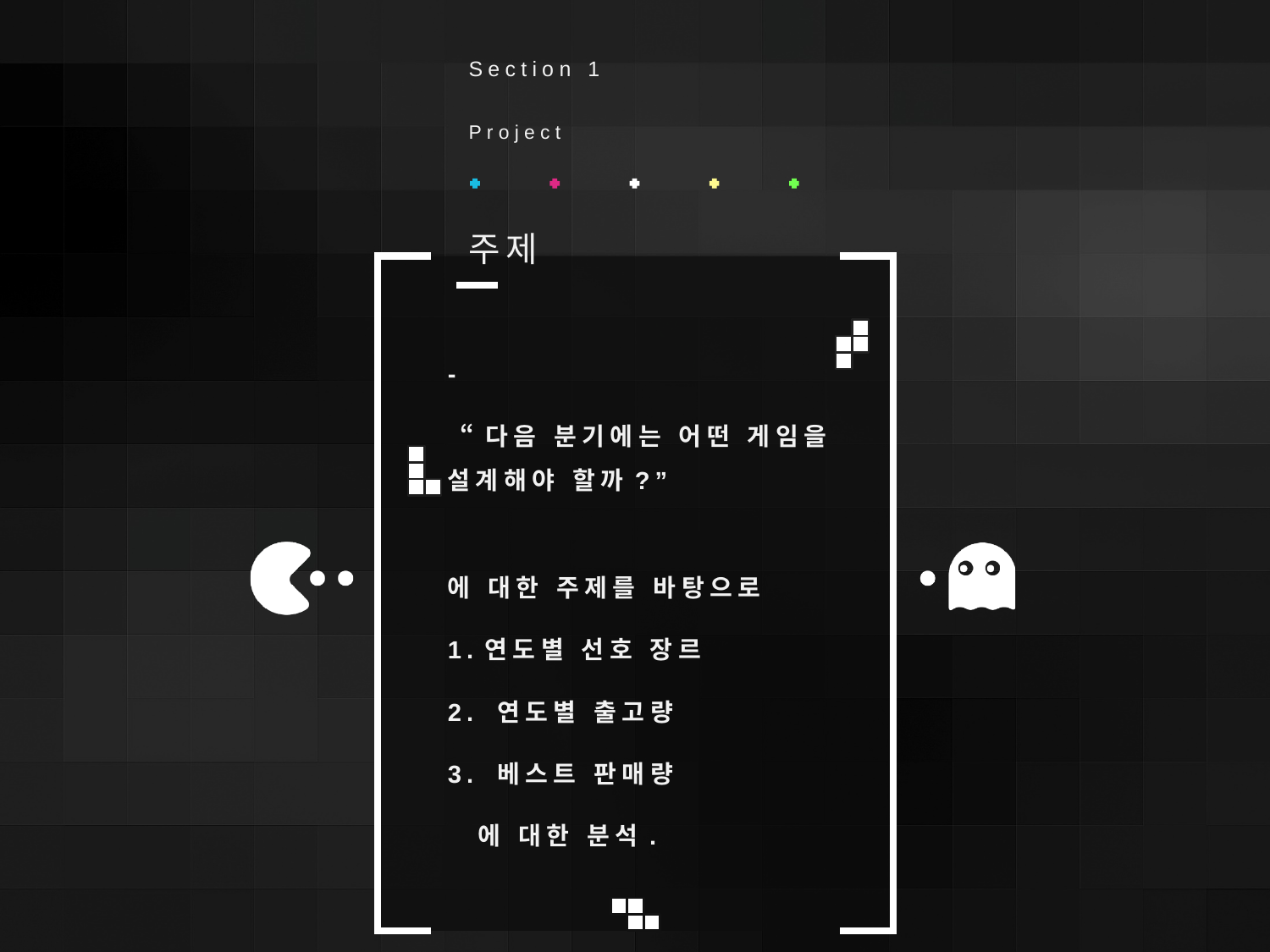

Section 1
Project
주제
-
 “다음 분기에는 어떤 게임을 설계해야 할까?”
에 대한 주제를 바탕으로
1.연도별 선호 장르
2. 연도별 출고량
3. 베스트 판매량
  에 대한 분석.